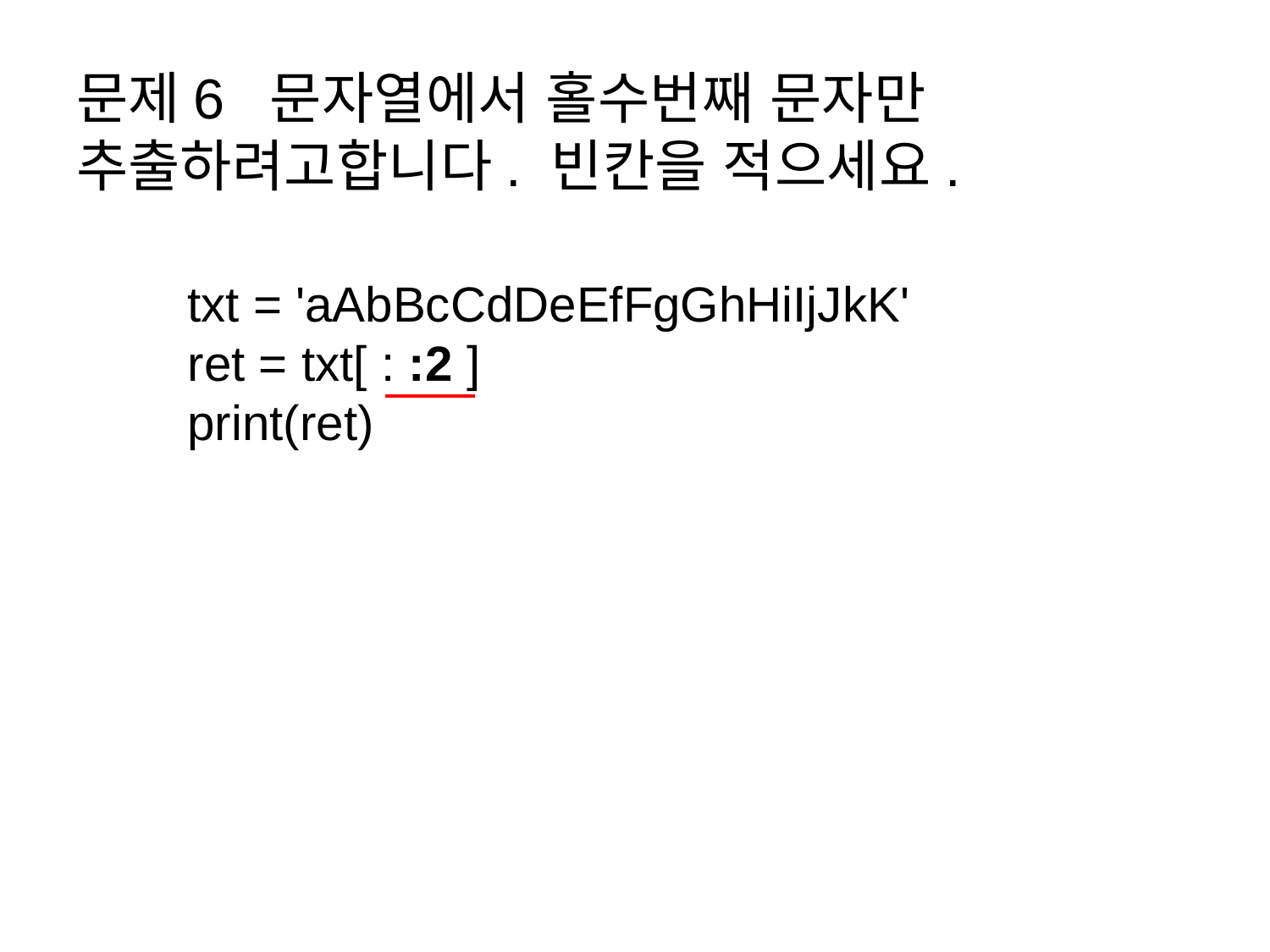

문제6  문자열에서 홀수번째 문자만 추출하려고합니다. 빈칸을 적으세요.

txt = 'aAbBcCdDeEfFgGhHiIjJkK'
ret = txt[ : :2 ]
print(ret)